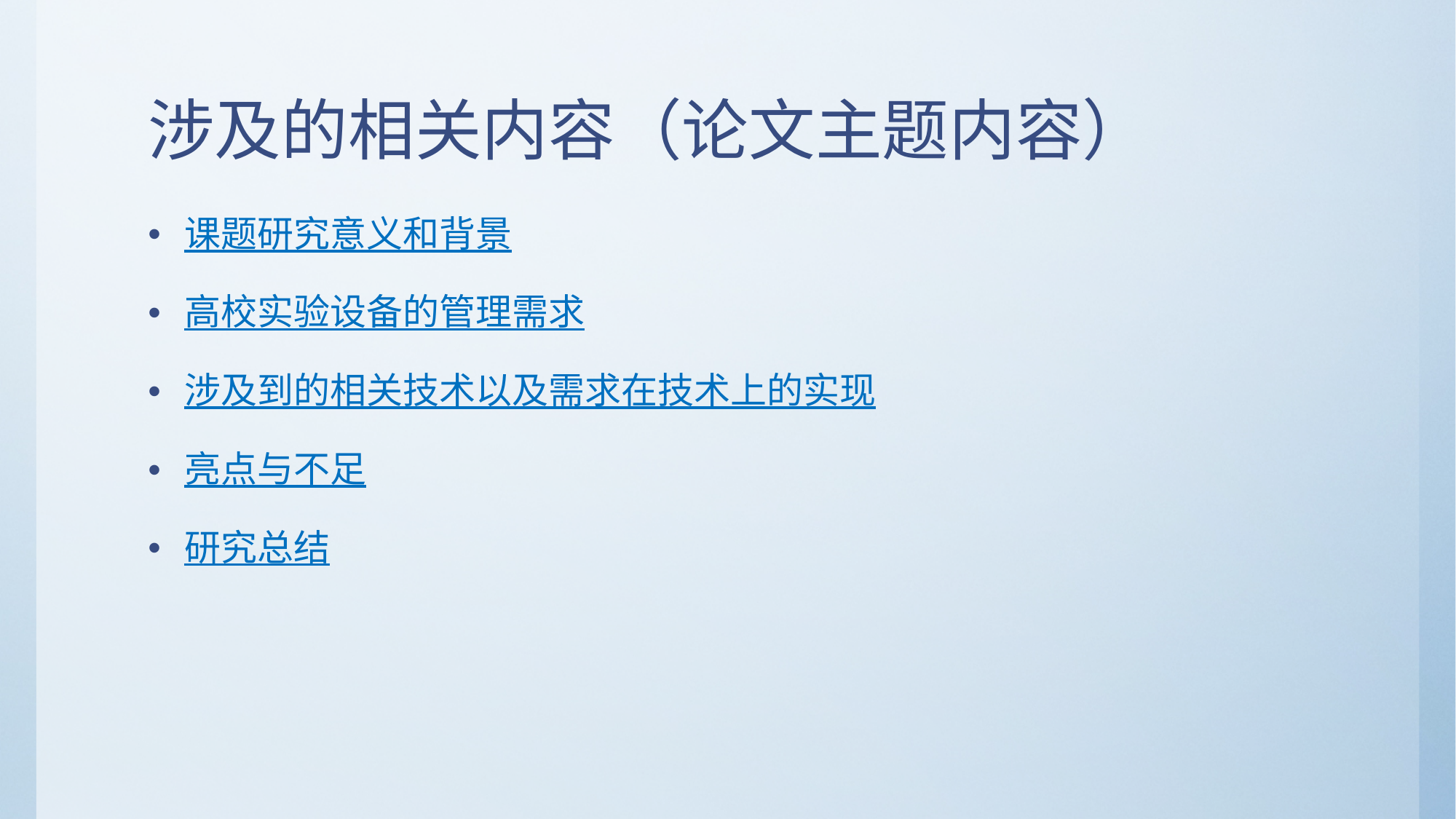

# 涉及的相关内容（论文主题内容）
课题研究意义和背景
高校实验设备的管理需求
涉及到的相关技术以及需求在技术上的实现
亮点与不足
研究总结